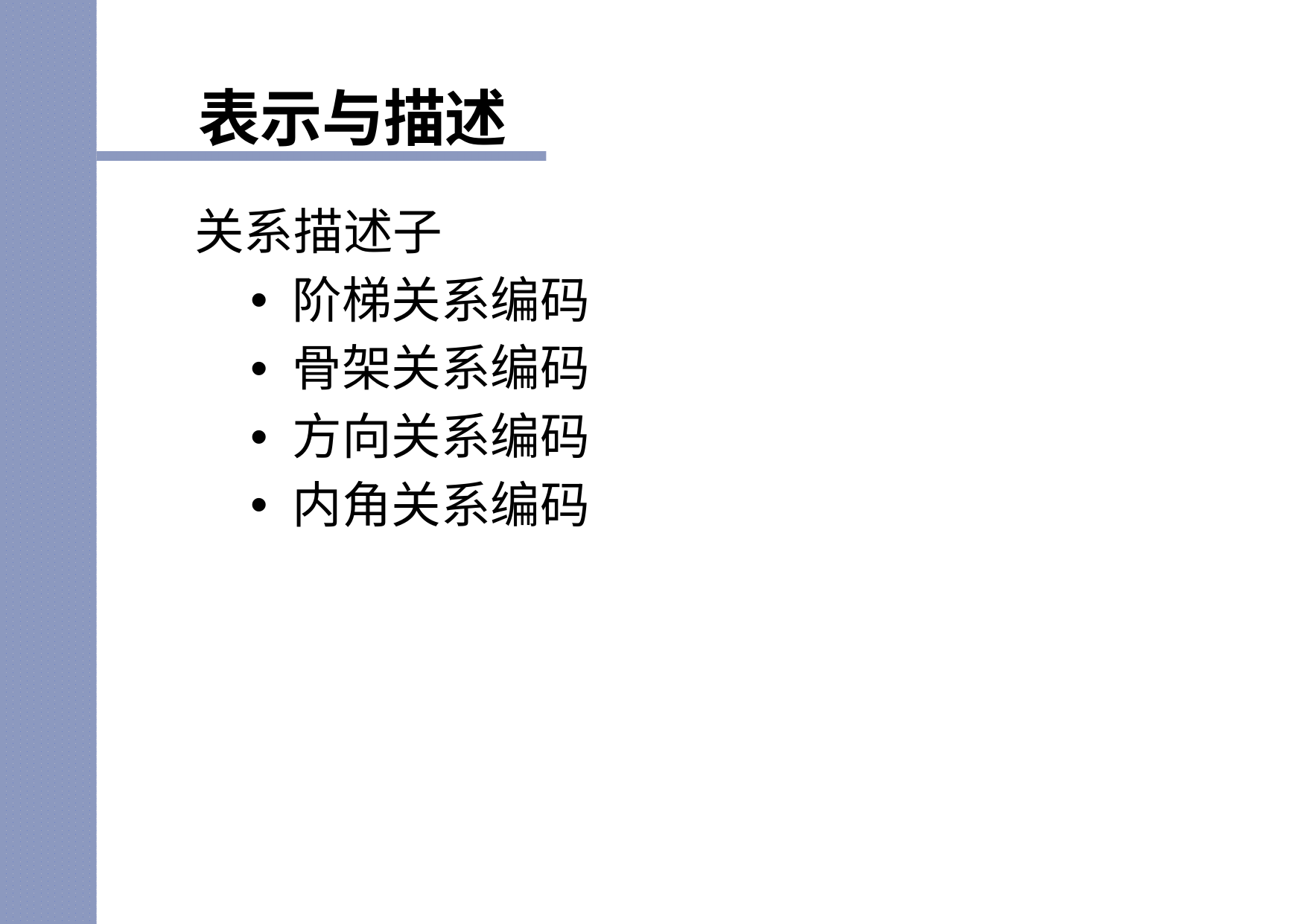

# 表示与描述
关系描述子
阶梯关系编码
骨架关系编码
方向关系编码
内角关系编码